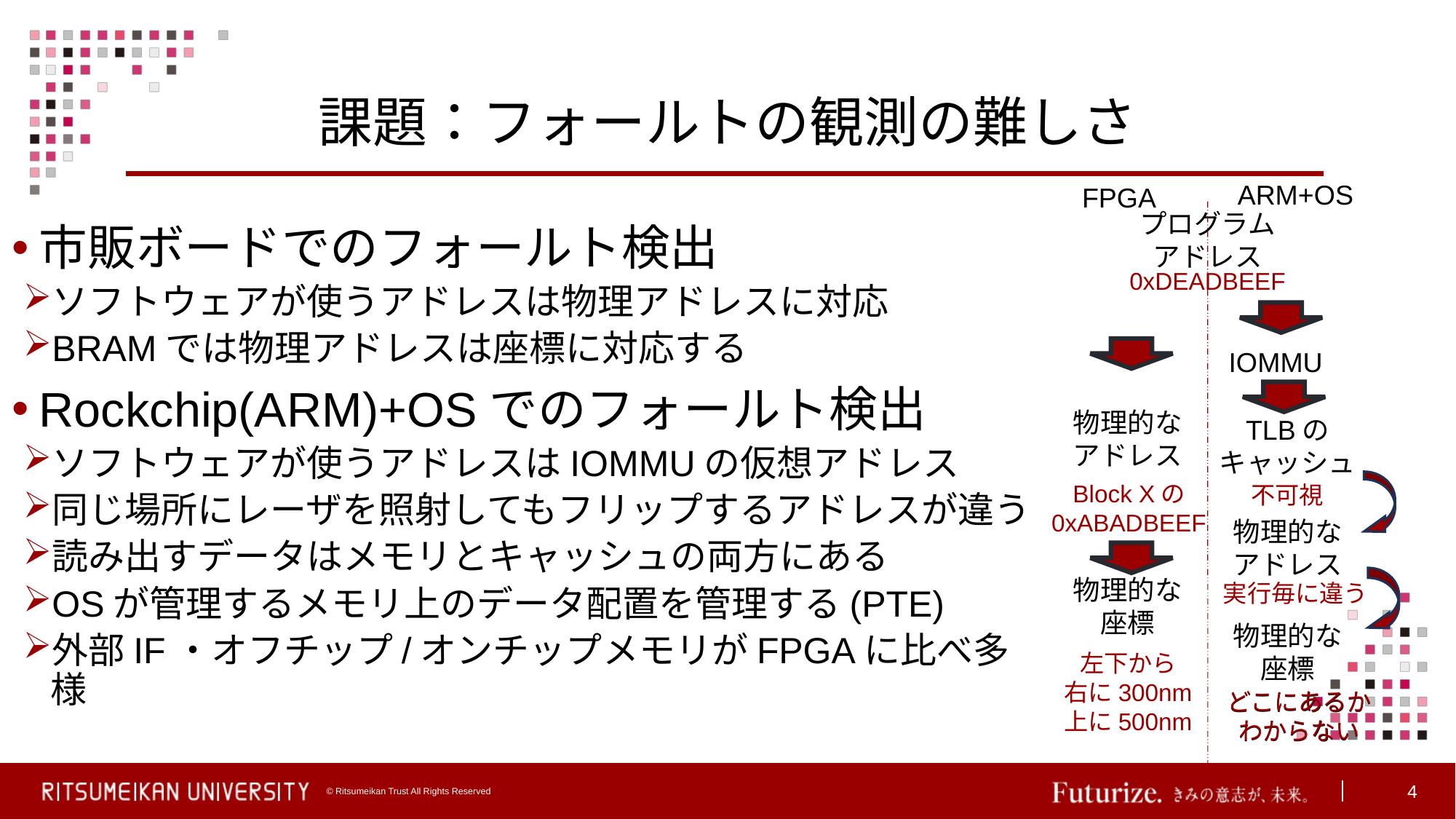

# 課題：フォールトの観測の難しさ
ARM+OS
FPGA
プログラム
アドレス
0xDEADBEEF

IOMMU

物理的な
アドレス
TLBの
キャッシュ

Block Xの
0xABADBEEF
不可視
物理的な
アドレス

物理的な
座標

実行毎に違う
物理的な
座標
左下から
右に300nm
上に500nm
どこにあるか
わからない
どこにあるか
わからない
どこにあるか
わからない
市販ボードでのフォールト検出
ソフトウェアが使うアドレスは物理アドレスに対応
BRAMでは物理アドレスは座標に対応する
Rockchip(ARM)+OSでのフォールト検出
ソフトウェアが使うアドレスはIOMMUの仮想アドレス
同じ場所にレーザを照射してもフリップするアドレスが違う
読み出すデータはメモリとキャッシュの両方にある
OSが管理するメモリ上のデータ配置を管理する(PTE)
外部IF・オフチップ/オンチップメモリがFPGAに比べ多様